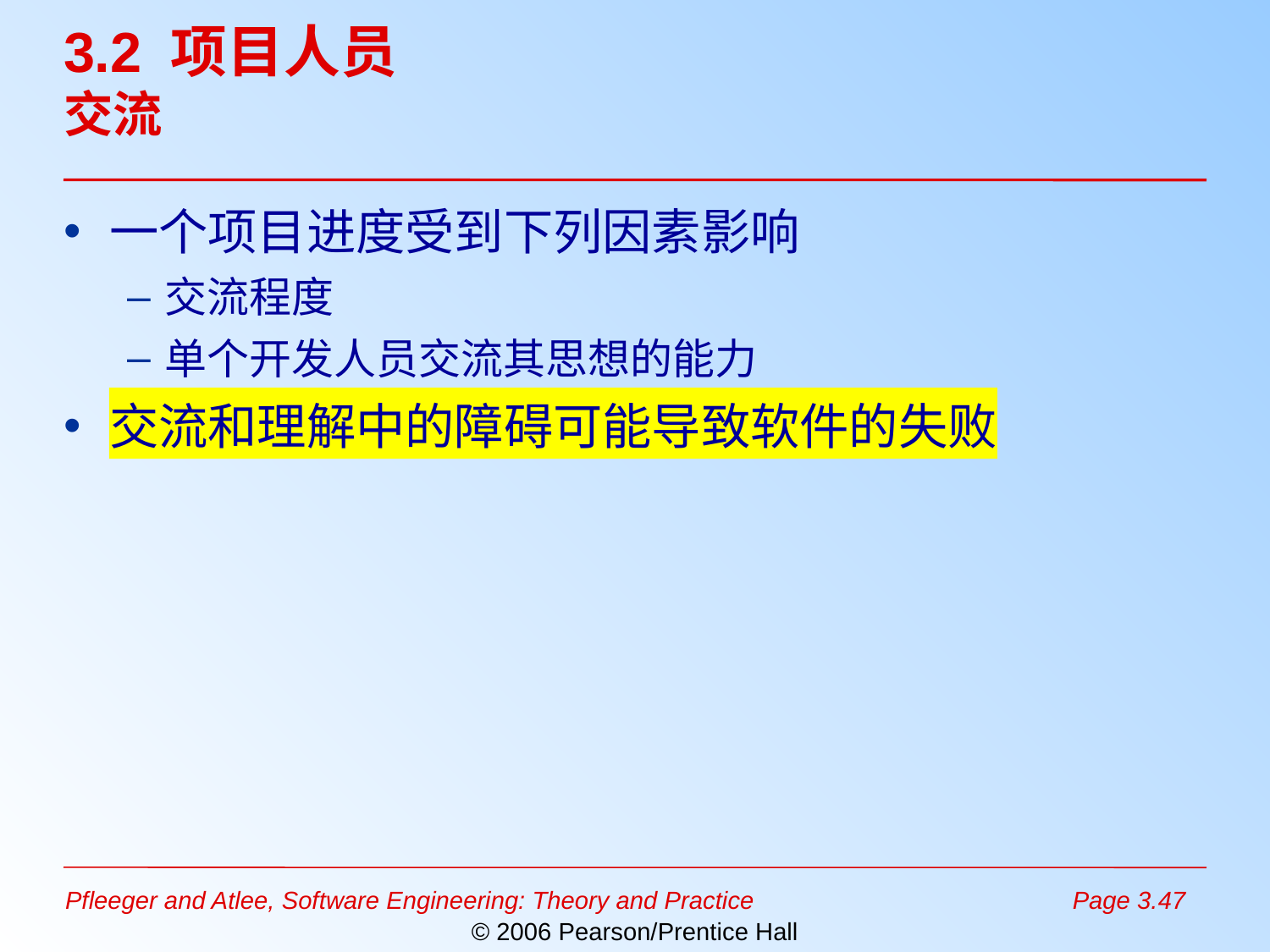

# 3.2 项目人员 交流
一个项目进度受到下列因素影响
交流程度
单个开发人员交流其思想的能力
交流和理解中的障碍可能导致软件的失败